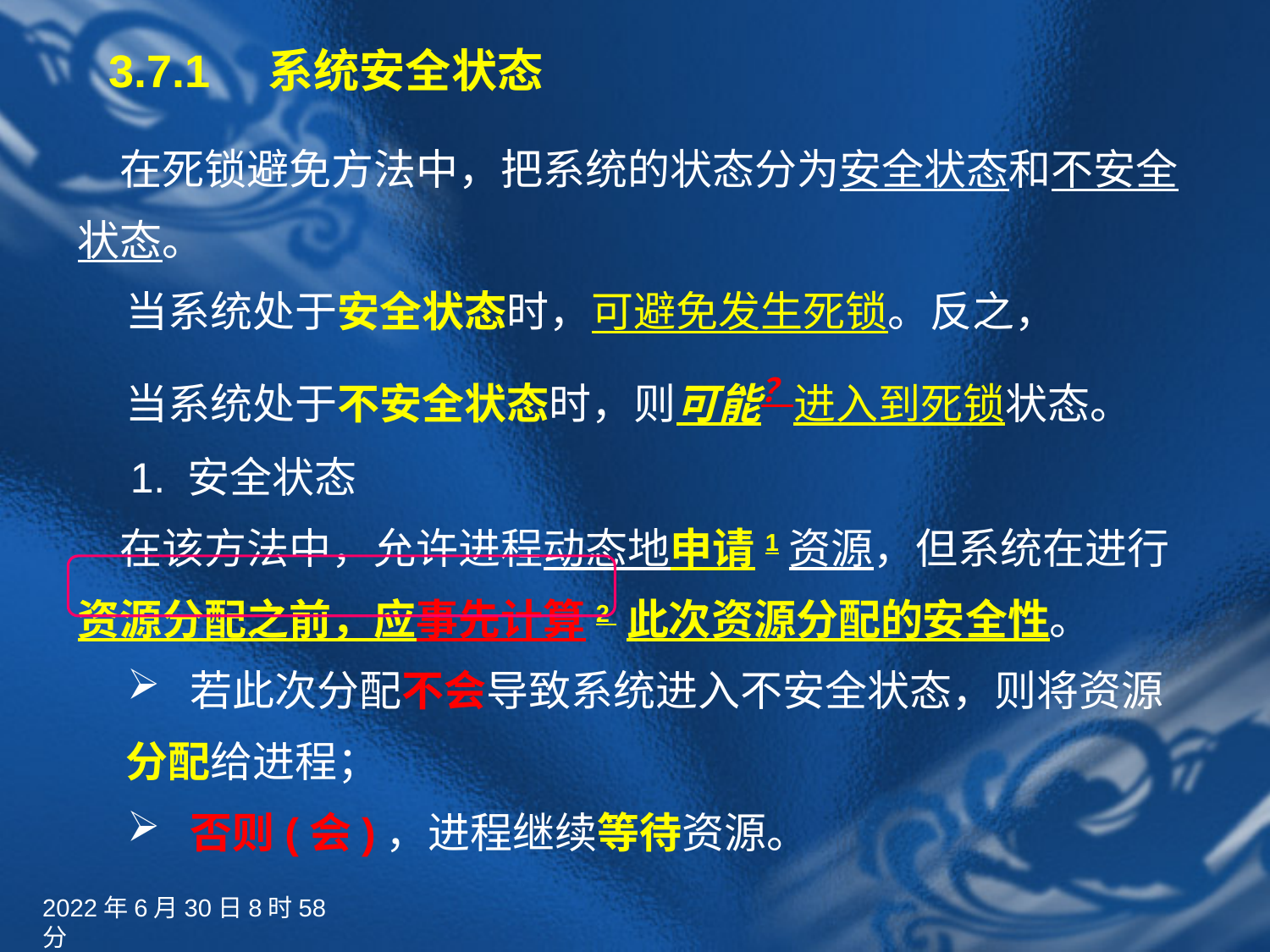

# 3.7.1　系统安全状态
　在死锁避免方法中，把系统的状态分为安全状态和不安全状态。
    当系统处于安全状态时，可避免发生死锁。反之，
    当系统处于不安全状态时，则可能？进入到死锁状态。
　1. 安全状态
　在该方法中，允许进程动态地申请1资源，但系统在进行资源分配之前，应事先计算2 此次资源分配的安全性。
  若此次分配不会导致系统进入不安全状态，则将资源分配给进程；
  否则(会)，进程继续等待资源。

2022年6月30日8时58分